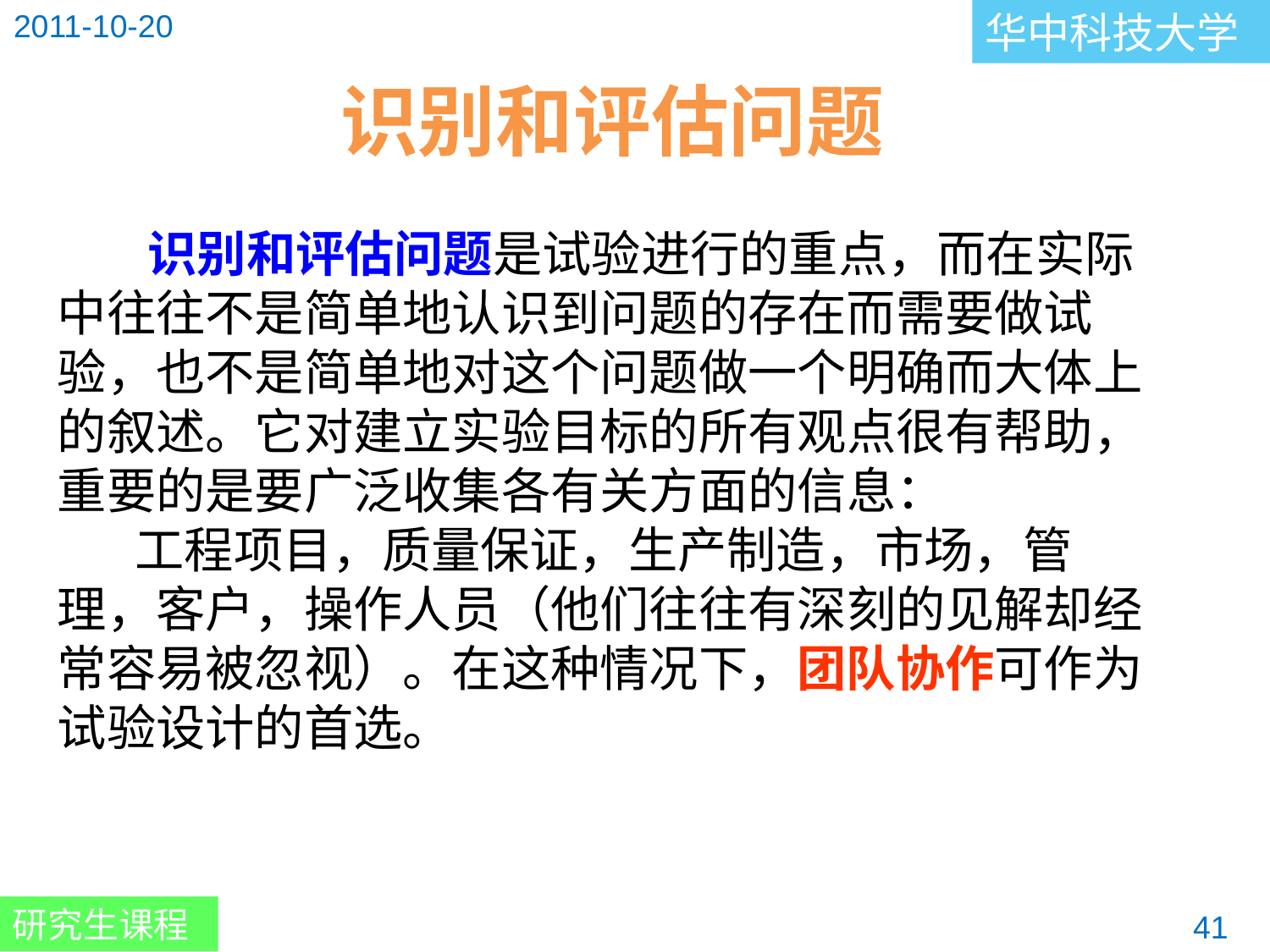

识别和评估问题
       识别和评估问题是试验进行的重点，而在实际中往往不是简单地认识到问题的存在而需要做试验，也不是简单地对这个问题做一个明确而大体上的叙述。它对建立实验目标的所有观点很有帮助，重要的是要广泛收集各有关方面的信息：
      工程项目，质量保证，生产制造，市场，管理，客户，操作人员（他们往往有深刻的见解却经常容易被忽视）。在这种情况下，团队协作可作为试验设计的首选。